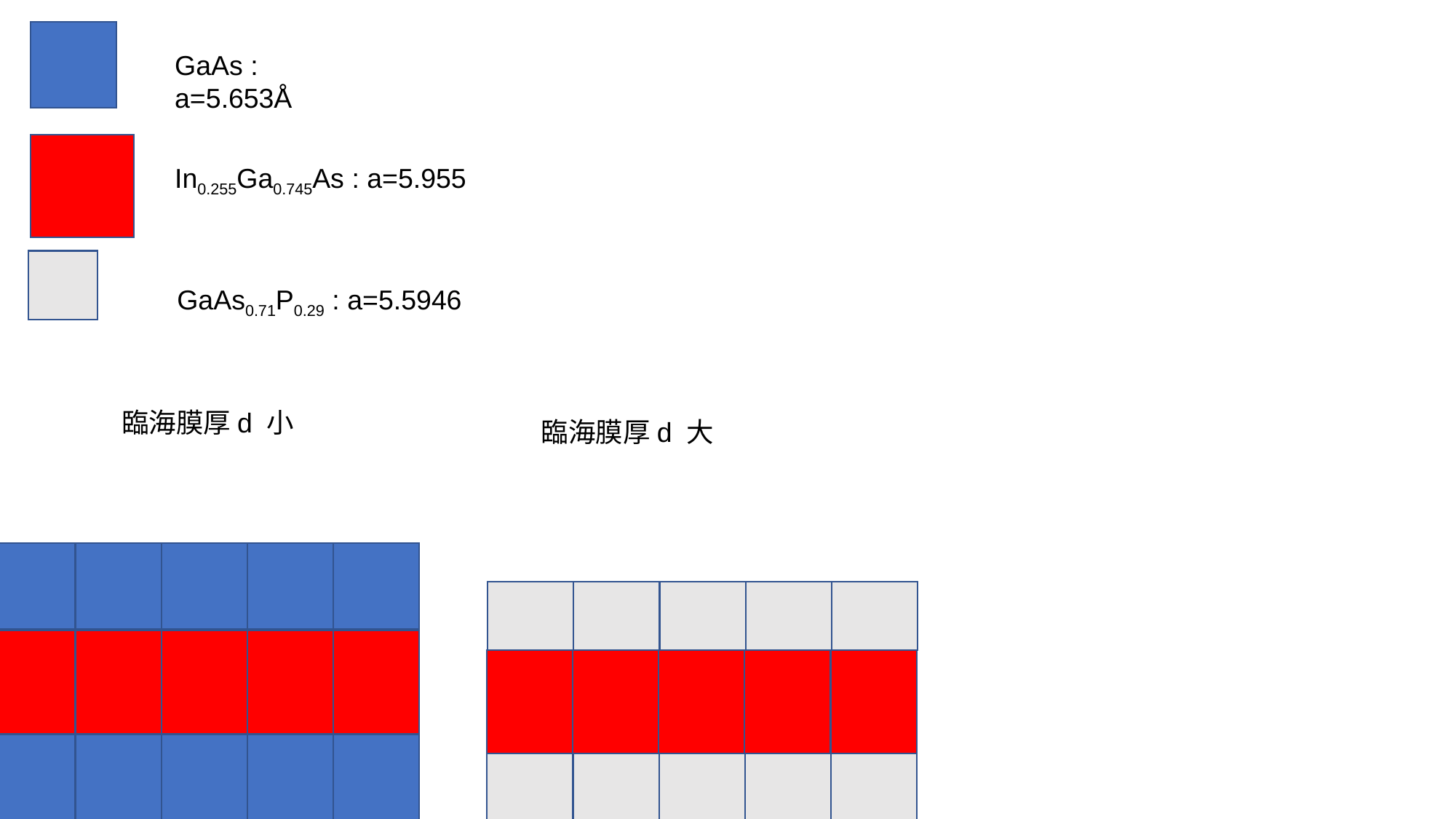

GaAs : a=5.653Å

In0.255Ga0.745As : a=5.955

GaAs0.71P0.29 : a=5.5946
臨海膜厚d 小
臨海膜厚d 大